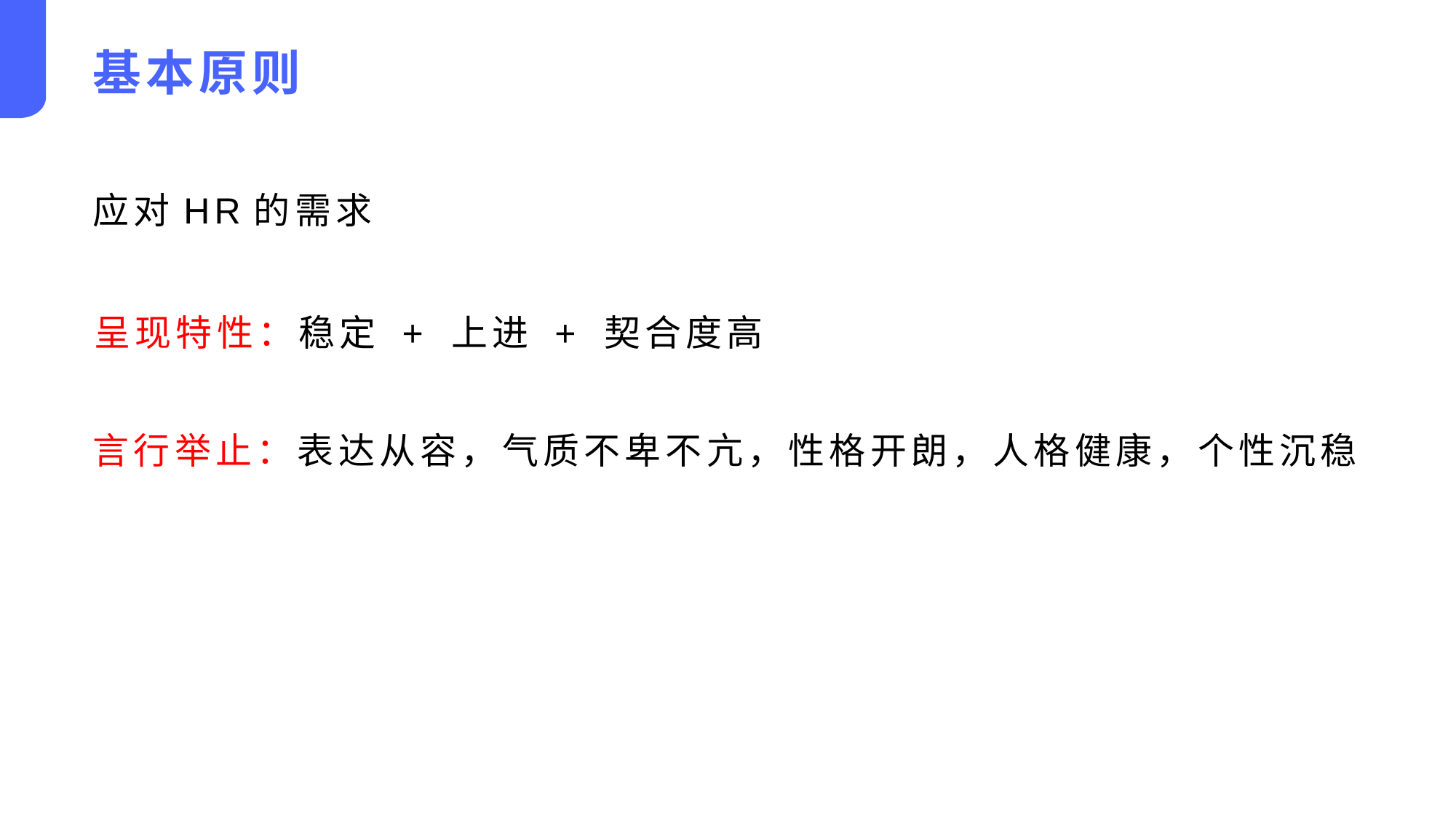

基本原则
应对HR的需求
呈现特性：稳定 + 上进 + 契合度高
言行举止：表达从容，气质不卑不亢，性格开朗，人格健康，个性沉稳